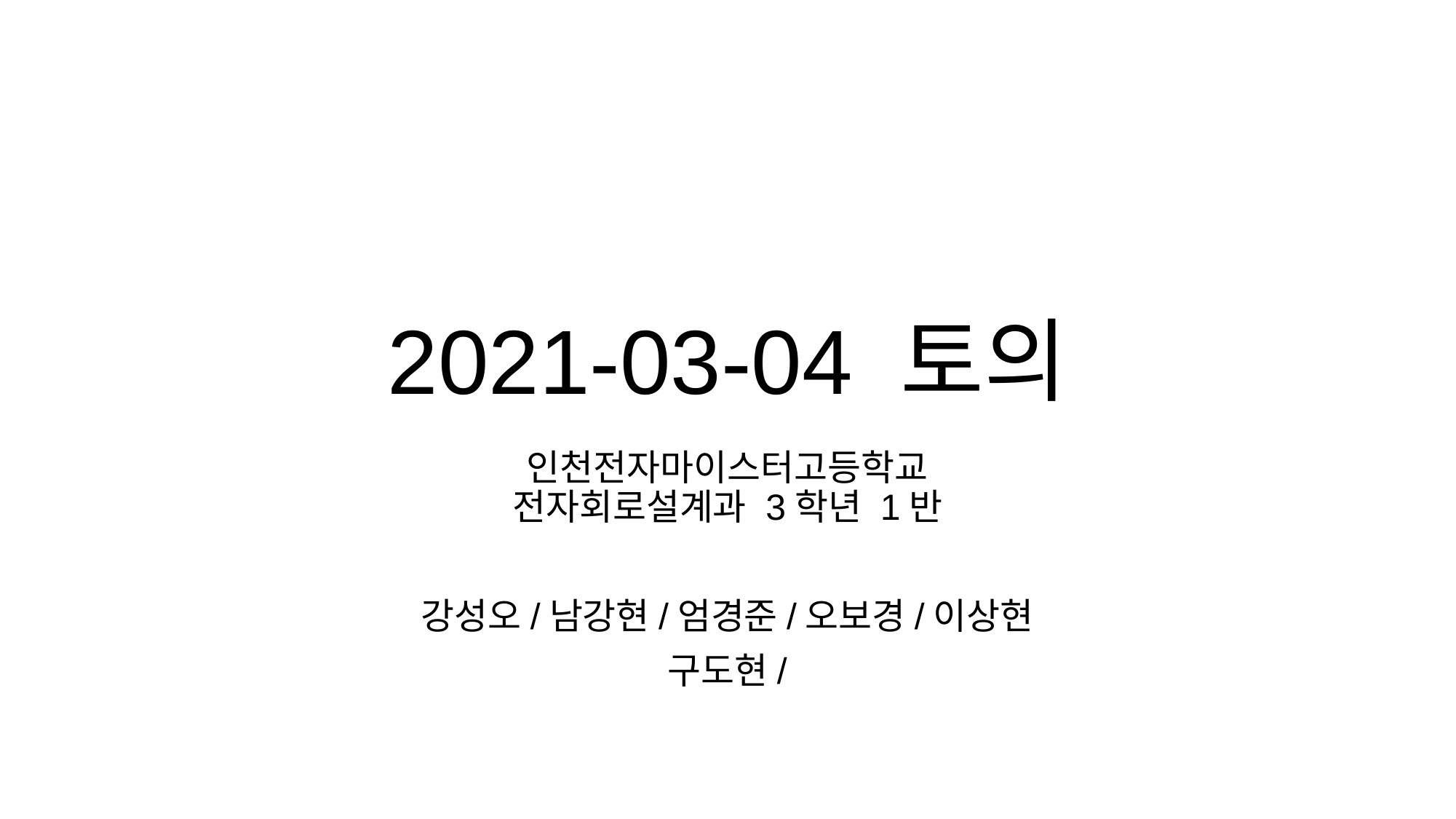

# 2021-03-04 토의
인천전자마이스터고등학교
전자회로설계과 3학년 1반

강성오/남강현/엄경준/오보경/이상현
구도현/